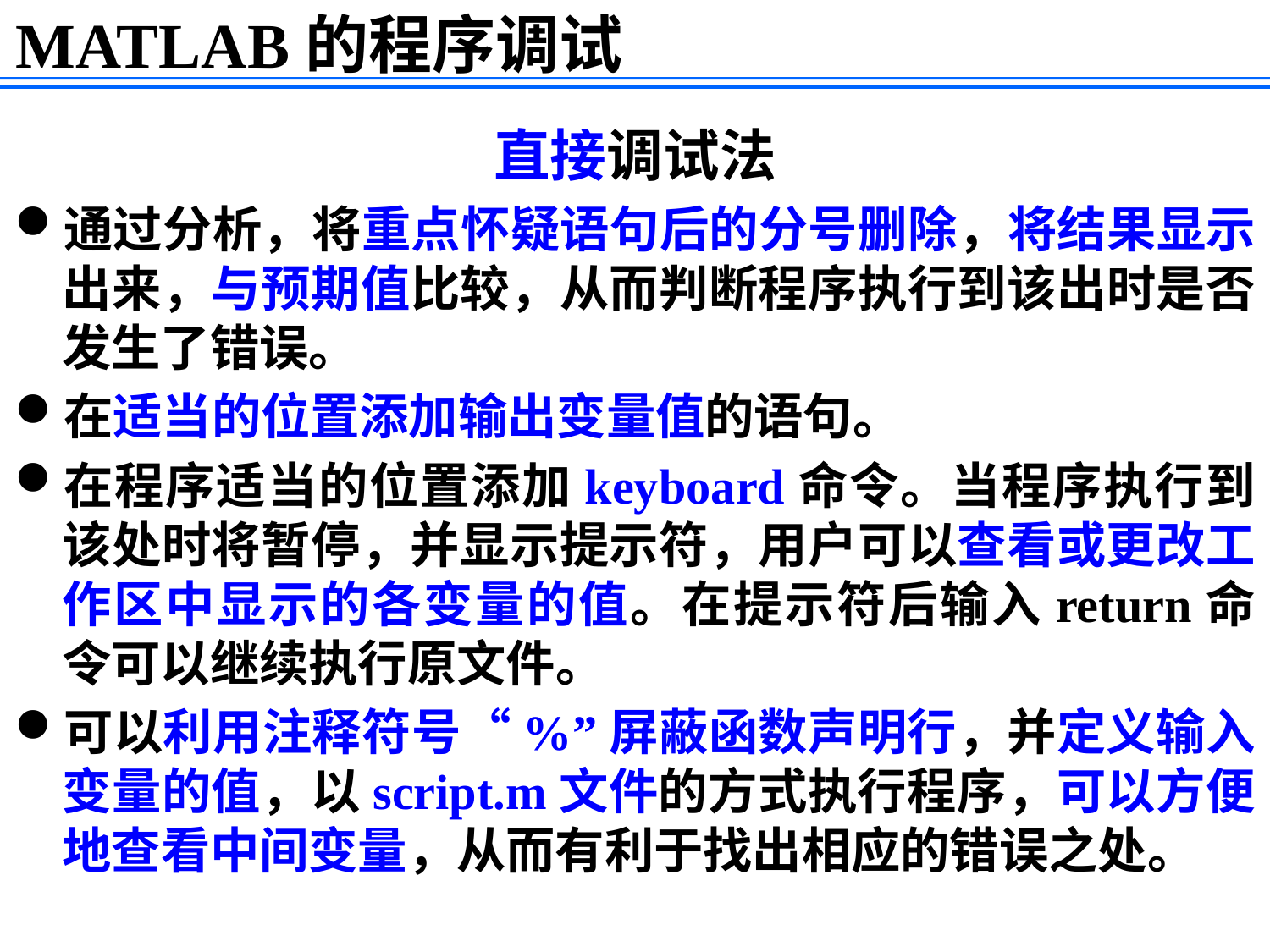

MATLAB的程序调试

直接调试法
通过分析，将重点怀疑语句后的分号删除，将结果显示出来，与预期值比较，从而判断程序执行到该出时是否发生了错误。
在适当的位置添加输出变量值的语句。
在程序适当的位置添加keyboard命令。当程序执行到该处时将暂停，并显示提示符，用户可以查看或更改工作区中显示的各变量的值。在提示符后输入return命令可以继续执行原文件。
可以利用注释符号“%”屏蔽函数声明行，并定义输入变量的值，以script.m文件的方式执行程序，可以方便地查看中间变量，从而有利于找出相应的错误之处。